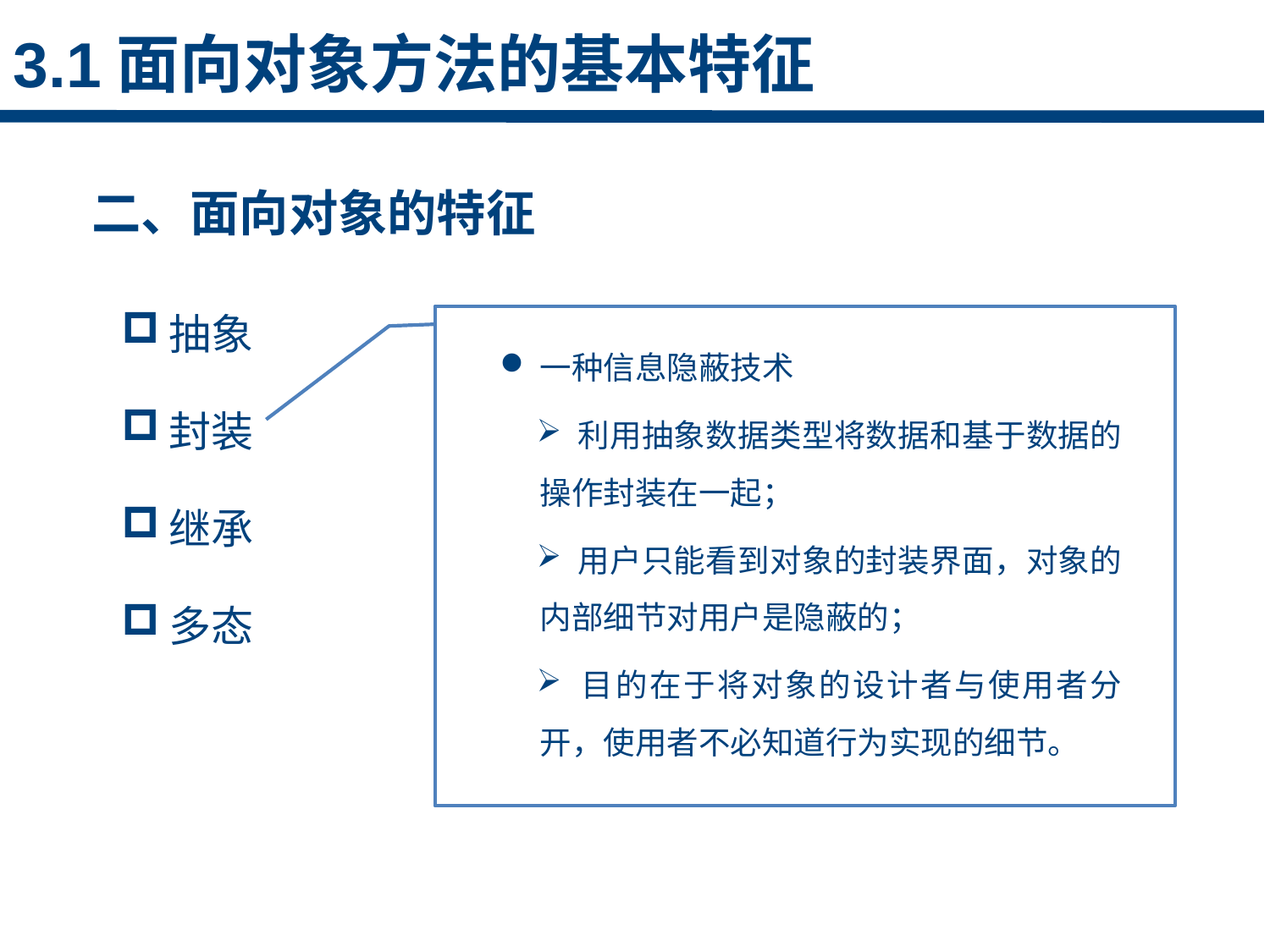

3.1面向对象方法的基本特征
二、面向对象的特征
点击添加文本
抽象
封装
继承
多态

一种信息隐蔽技术
 利用抽象数据类型将数据和基于数据的操作封装在一起；
 用户只能看到对象的封装界面，对象的内部细节对用户是隐蔽的；
 目的在于将对象的设计者与使用者分开，使用者不必知道行为实现的细节。
点击添加文本
点击添加文本
点击添加文本